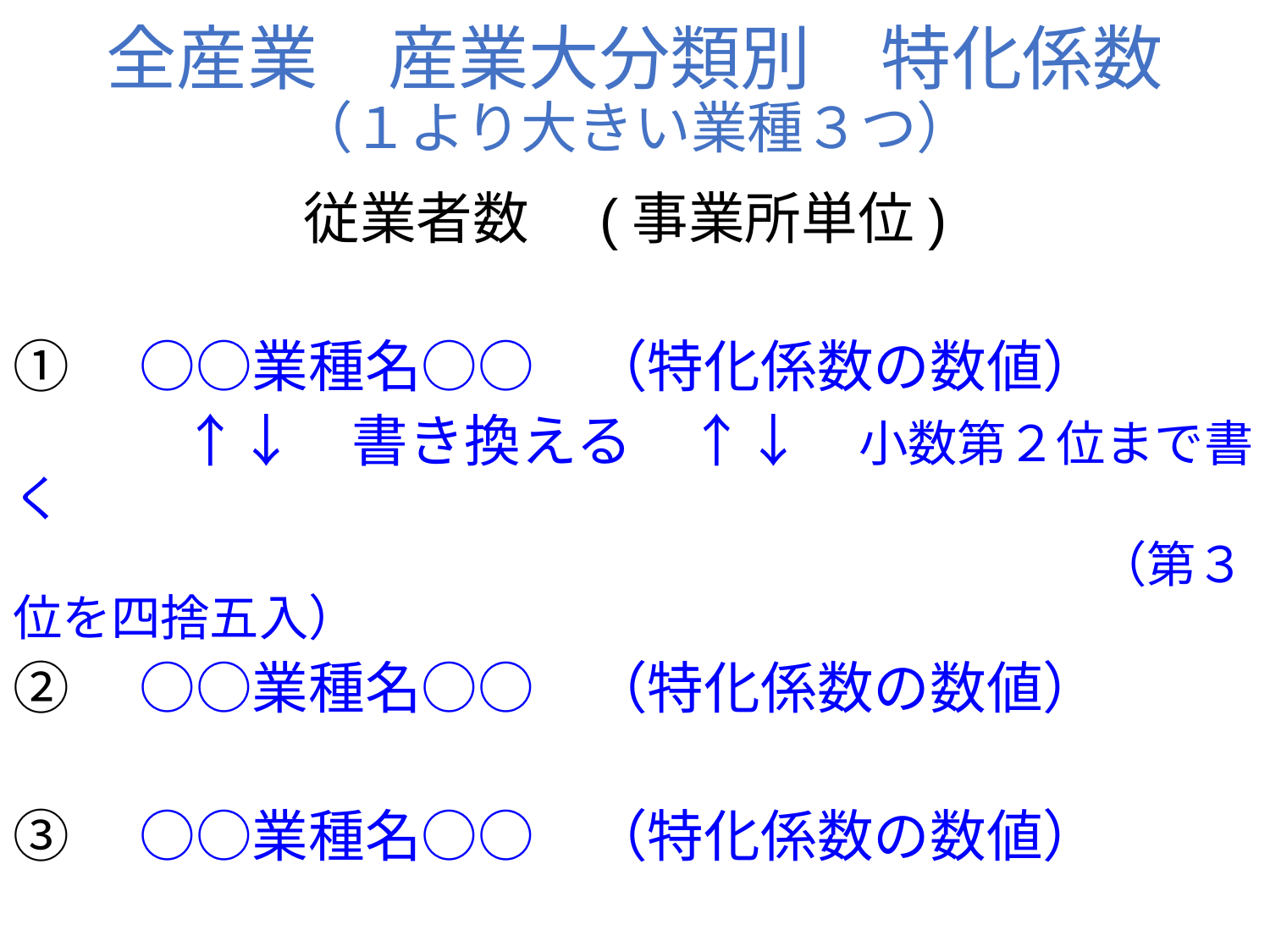

# 全産業　産業大分類別　特化係数 （１より大きい業種３つ）
従業者数　(事業所単位)

①　○○業種名○○　（特化係数の数値）
　　　↑↓　書き換える　↑↓　小数第２位まで書く
　　　　　　　　　　　　　　　　　　　　　　（第３位を四捨五入）
②　○○業種名○○　（特化係数の数値）

③　○○業種名○○　（特化係数の数値）